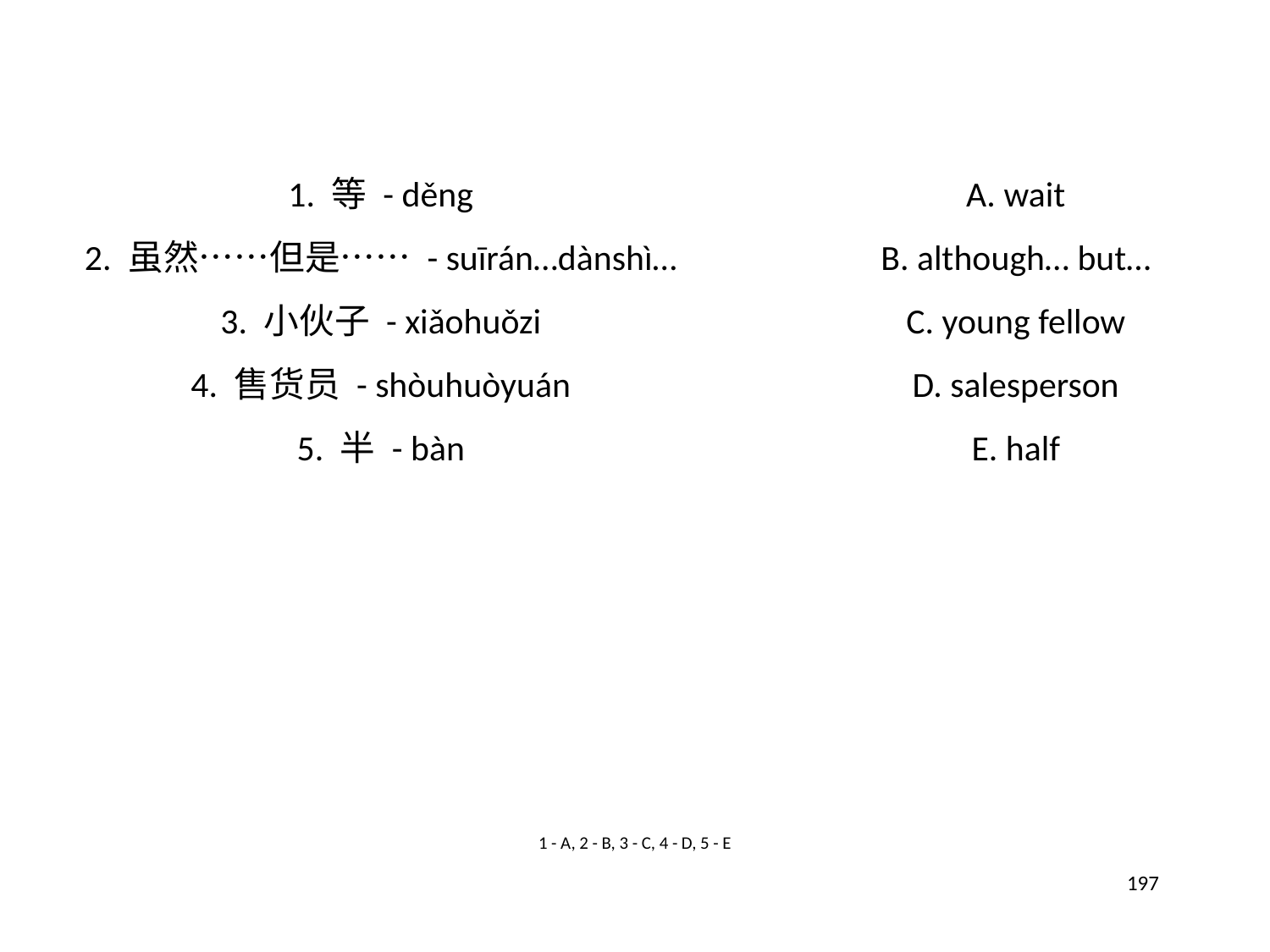

1. 等 - děng

A. wait

2. 虽然……但是…… - suīrán…dànshì…

B. although… but…

3. 小伙子 - xiǎohuǒzi

C. young fellow

4. 售货员 - shòuhuòyuán

D. salesperson

5. 半 - bàn

E. half
1 - A, 2 - B, 3 - C, 4 - D, 5 - E

197